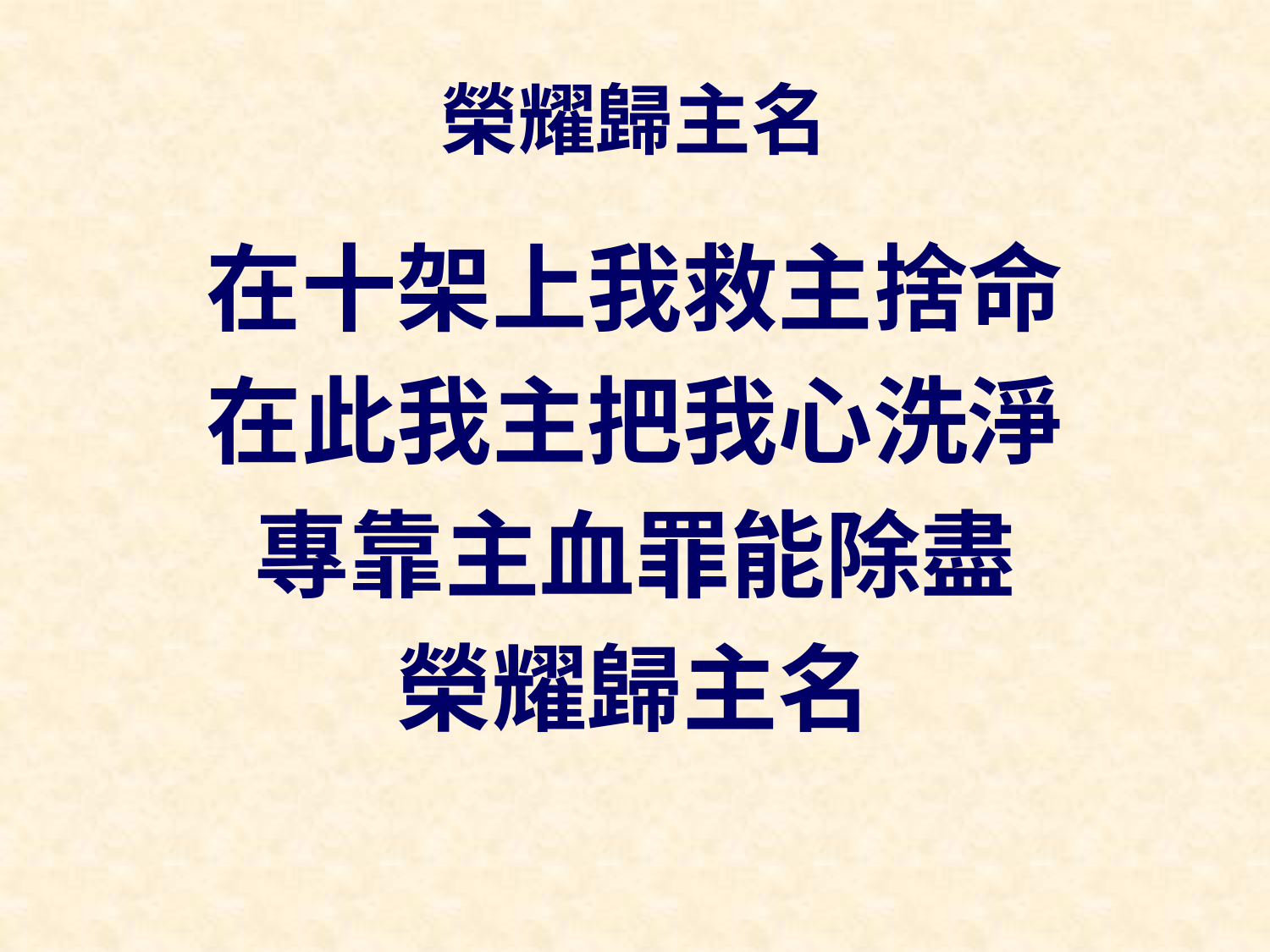

# 榮耀歸主名
在十架上我救主捨命
在此我主把我心洗淨
專靠主血罪能除盡
榮耀歸主名